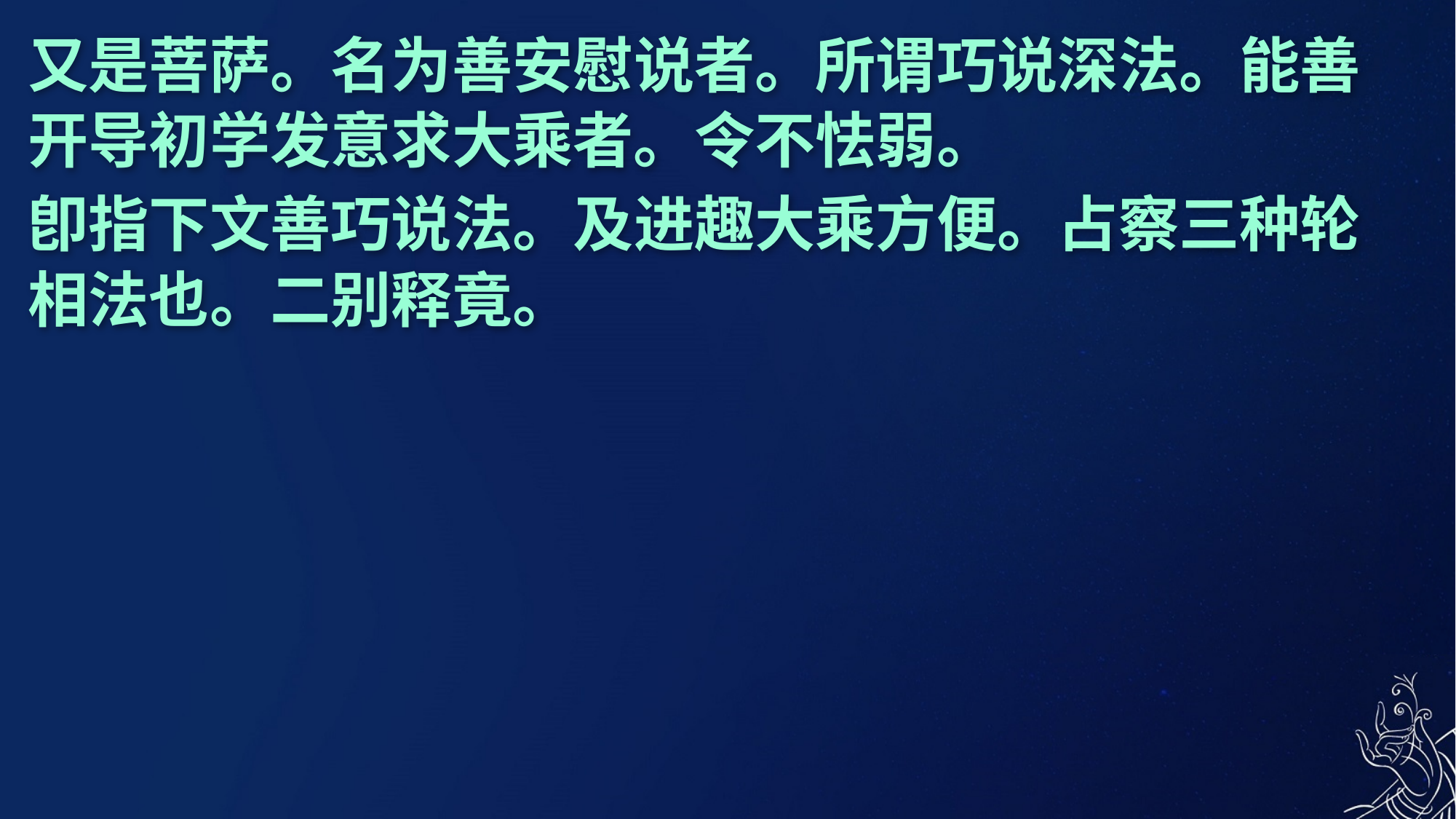

又是菩萨。名为善安慰说者。所谓巧说深法。能善开导初学发意求大乘者。令不怯弱。
卽指下文善巧说法。及进趣大乘方便。占察三种轮相法也。二别释竟。